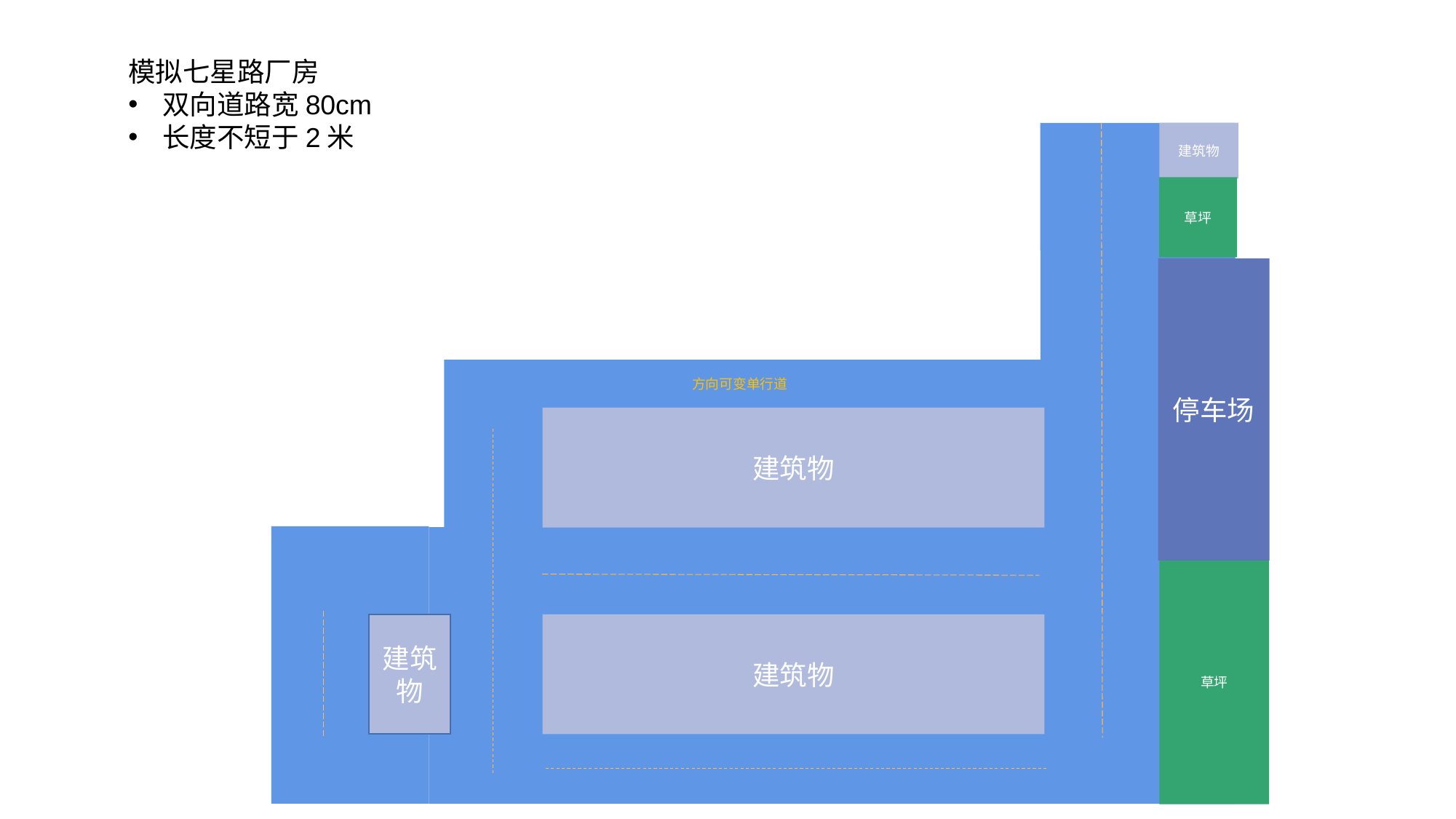

模拟七星路厂房
双向道路宽80cm
长度不短于2米

建筑物
草坪

停车场

方向可变单行道
建筑物

草坪
建筑物
建筑物